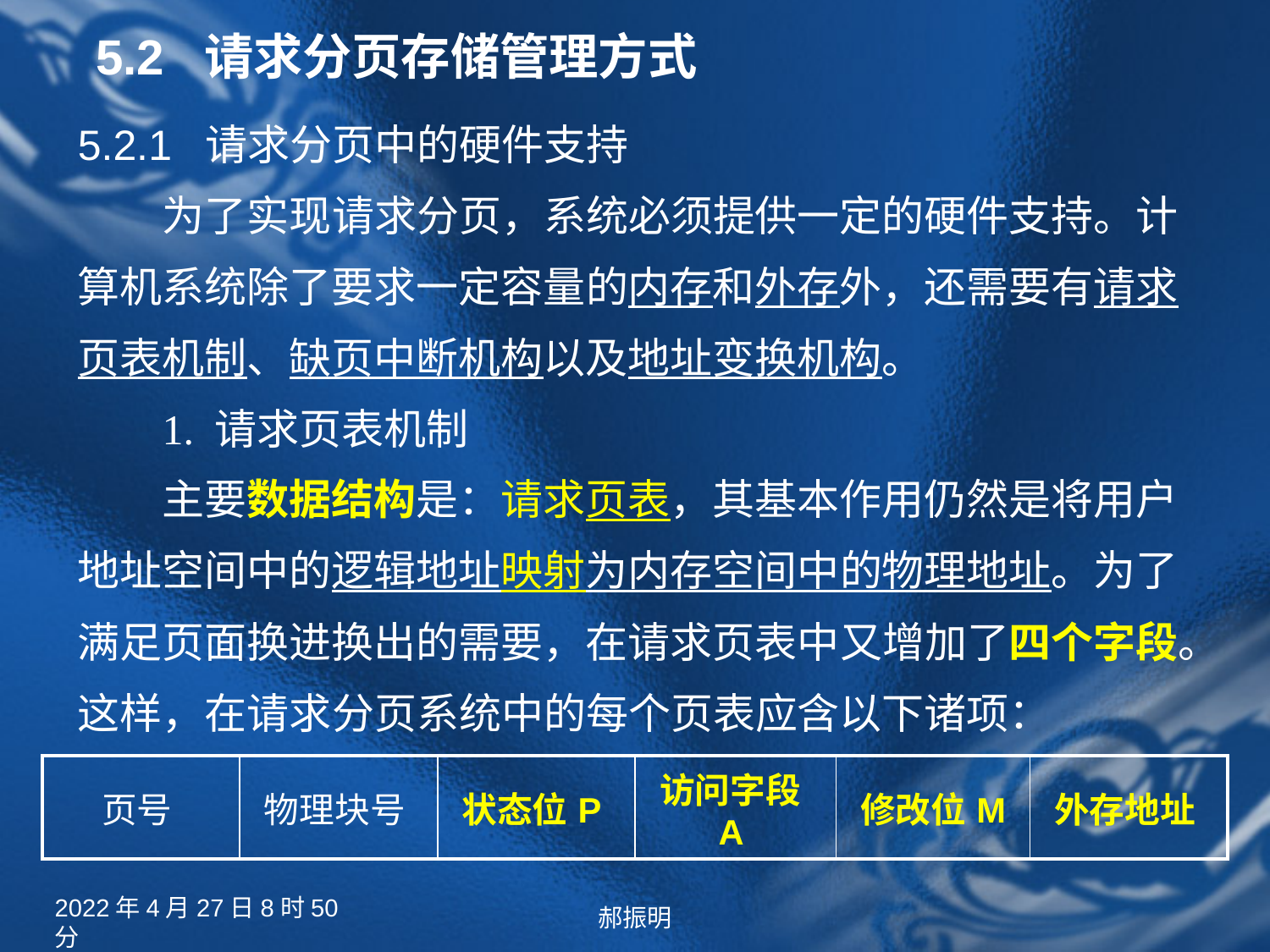

# 5.2  请求分页存储管理方式
5.2.1  请求分页中的硬件支持
　　为了实现请求分页，系统必须提供一定的硬件支持。计算机系统除了要求一定容量的内存和外存外，还需要有请求页表机制、缺页中断机构以及地址变换机构。
        1. 请求页表机制
　　主要数据结构是：请求页表，其基本作用仍然是将用户地址空间中的逻辑地址映射为内存空间中的物理地址。为了满足页面换进换出的需要，在请求页表中又增加了四个字段。这样，在请求分页系统中的每个页表应含以下诸项：
| 页号 | 物理块号 | 状态位P | 访问字段A | 修改位M | 外存地址 |
| --- | --- | --- | --- | --- | --- |
2022年4月27日8时50分
郝振明